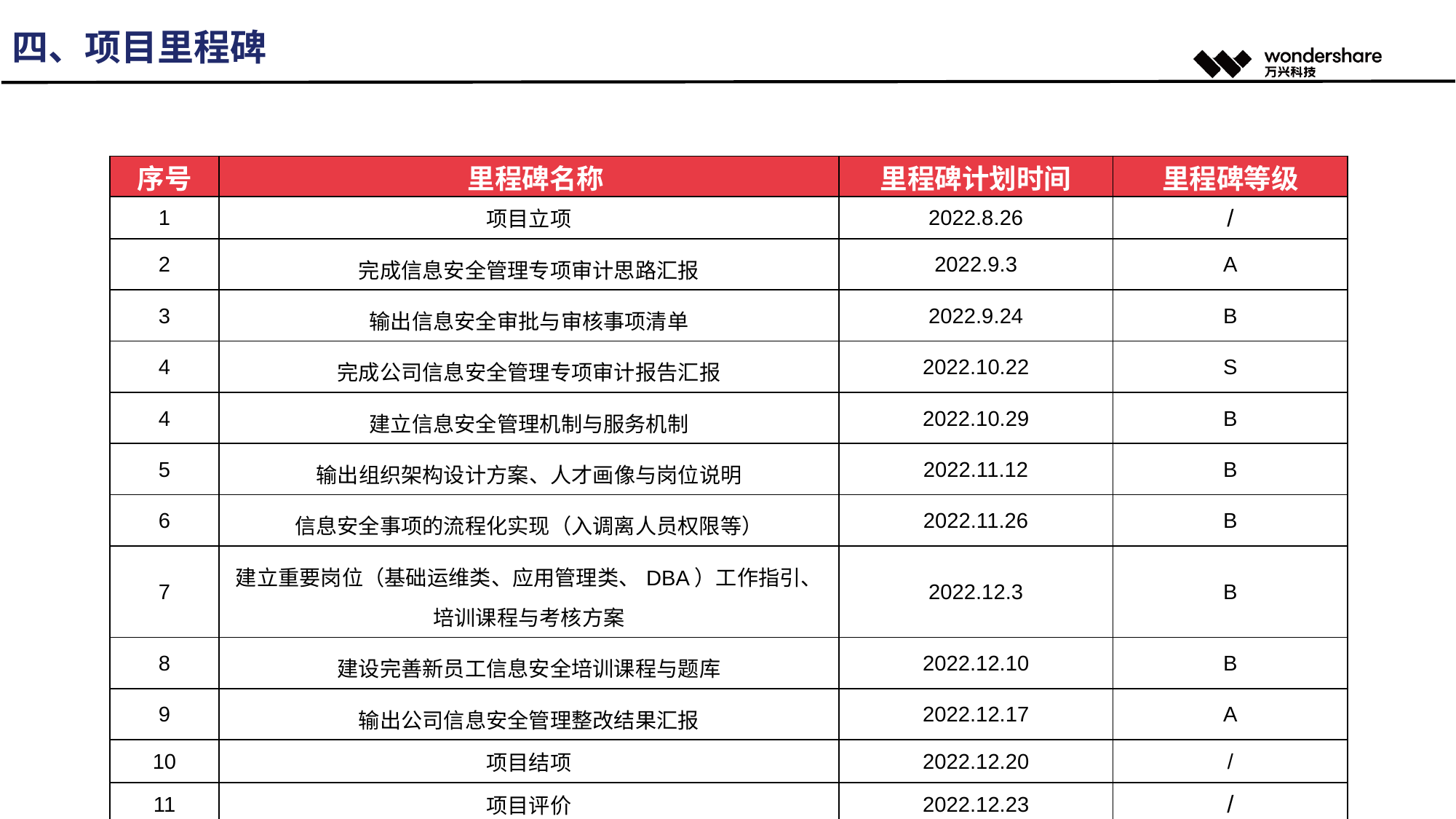

四、项目里程碑
| 序号 | 里程碑名称 | 里程碑计划时间 | 里程碑等级 |
| --- | --- | --- | --- |
| 1 | 项目立项 | 2022.8.26 | / |
| 2 | 完成信息安全管理专项审计思路汇报 | 2022.9.3 | A |
| 3 | 输出信息安全审批与审核事项清单 | 2022.9.24 | B |
| 4 | 完成公司信息安全管理专项审计报告汇报 | 2022.10.22 | S |
| 4 | 建立信息安全管理机制与服务机制 | 2022.10.29 | B |
| 5 | 输出组织架构设计方案、人才画像与岗位说明 | 2022.11.12 | B |
| 6 | 信息安全事项的流程化实现（入调离人员权限等） | 2022.11.26 | B |
| 7 | 建立重要岗位（基础运维类、应用管理类、DBA）工作指引、培训课程与考核方案 | 2022.12.3 | B |
| 8 | 建设完善新员工信息安全培训课程与题库 | 2022.12.10 | B |
| 9 | 输出公司信息安全管理整改结果汇报 | 2022.12.17 | A |
| 10 | 项目结项 | 2022.12.20 | / |
| 11 | 项目评价 | 2022.12.23 | / |